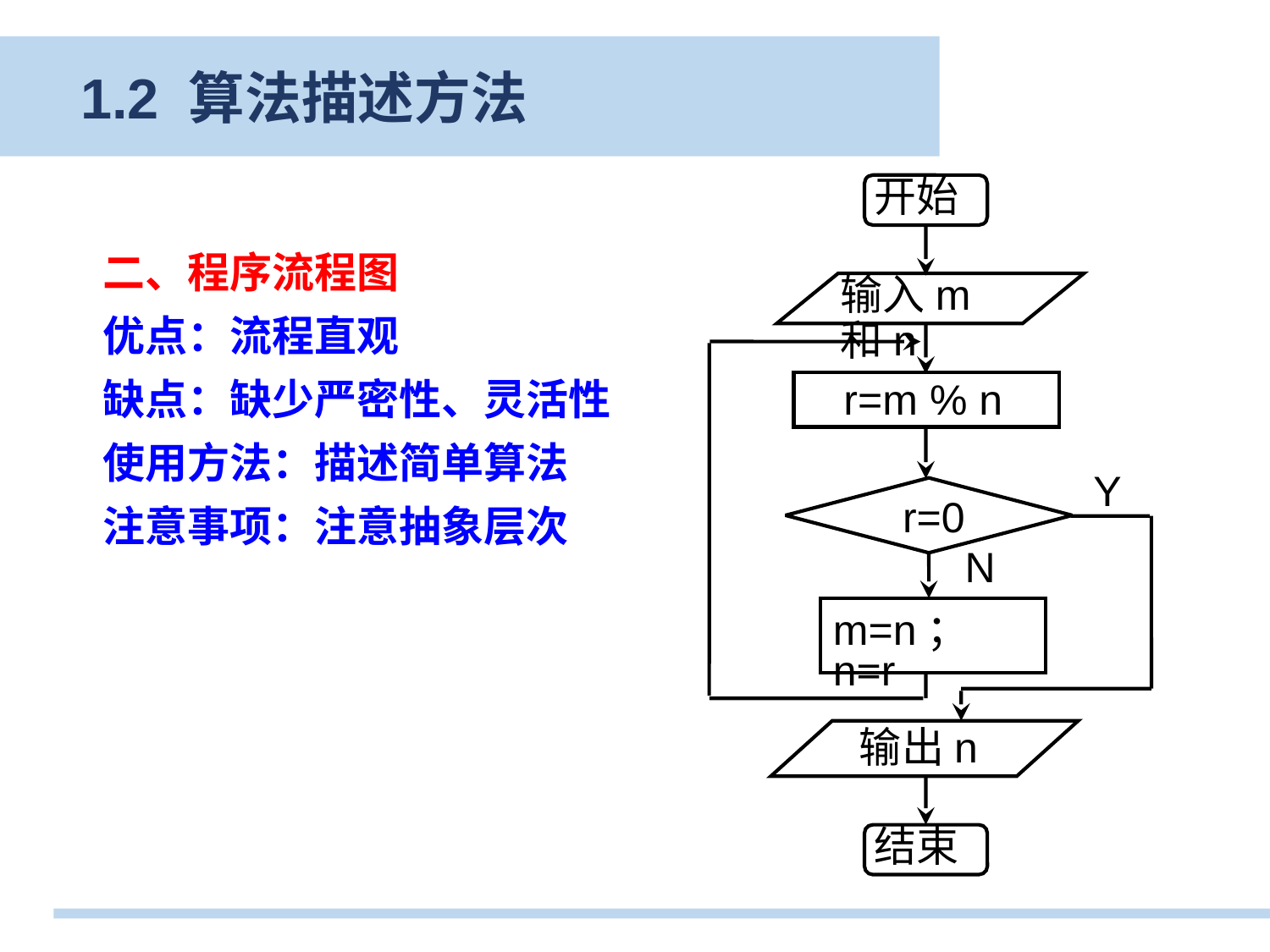

1.2 算法描述方法
开始

输入m和n

    r=m % n

Y

r=0

N

m=n；n=r

 输出n

结束
二、程序流程图
优点：流程直观
缺点：缺少严密性、灵活性
使用方法：描述简单算法
注意事项：注意抽象层次